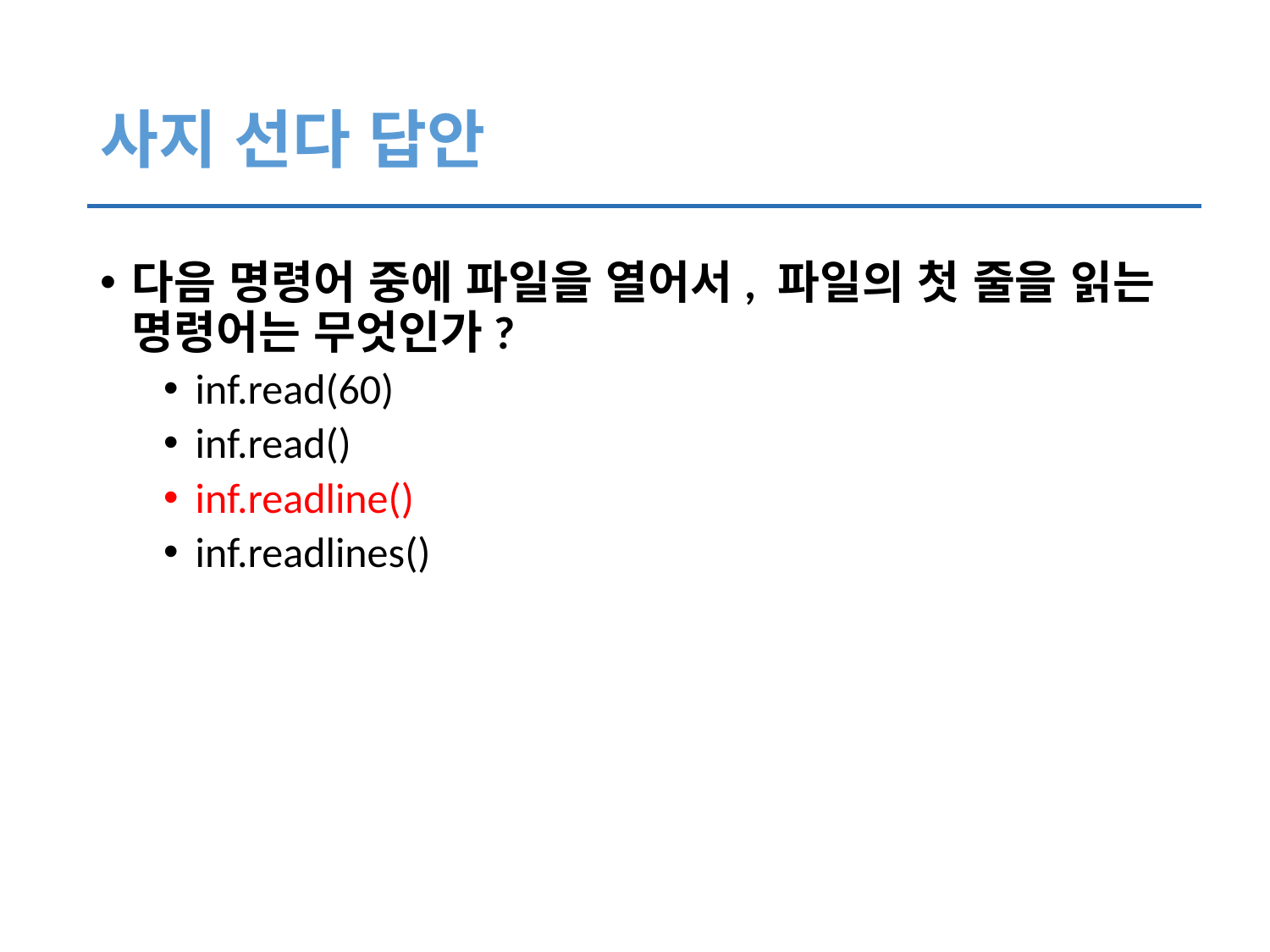

# 사지 선다 답안
다음 명령어 중에 파일을 열어서, 파일의 첫 줄을 읽는 명령어는 무엇인가?
inf.read(60)
inf.read()
inf.readline()
inf.readlines()